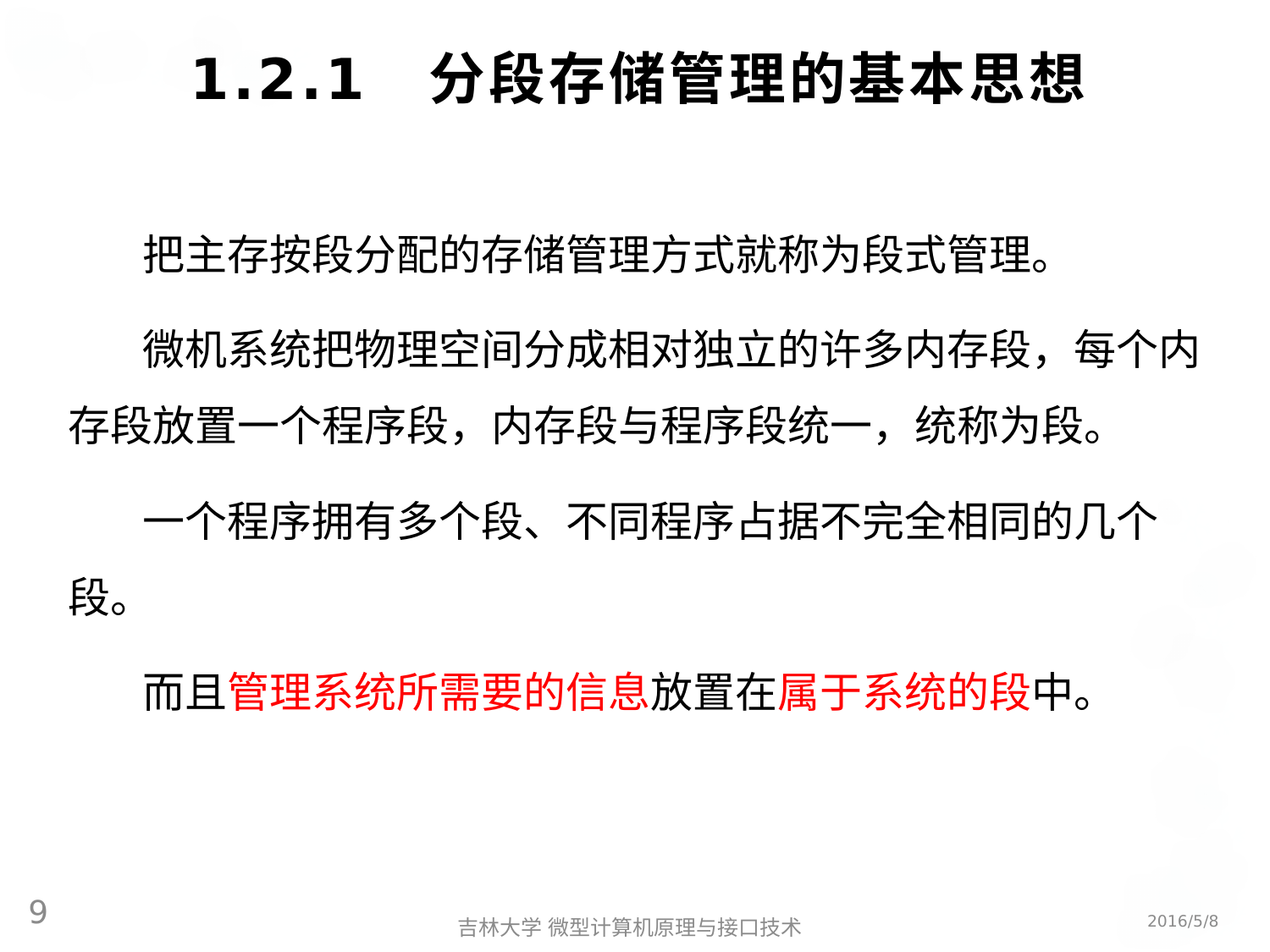

# 1.2.1  分段存储管理的基本思想
把主存按段分配的存储管理方式就称为段式管理。
微机系统把物理空间分成相对独立的许多内存段，每个内存段放置一个程序段，内存段与程序段统一，统称为段。
一个程序拥有多个段、不同程序占据不完全相同的几个段。
而且管理系统所需要的信息放置在属于系统的段中。

9
2016/5/8
吉林大学 微型计算机原理与接口技术